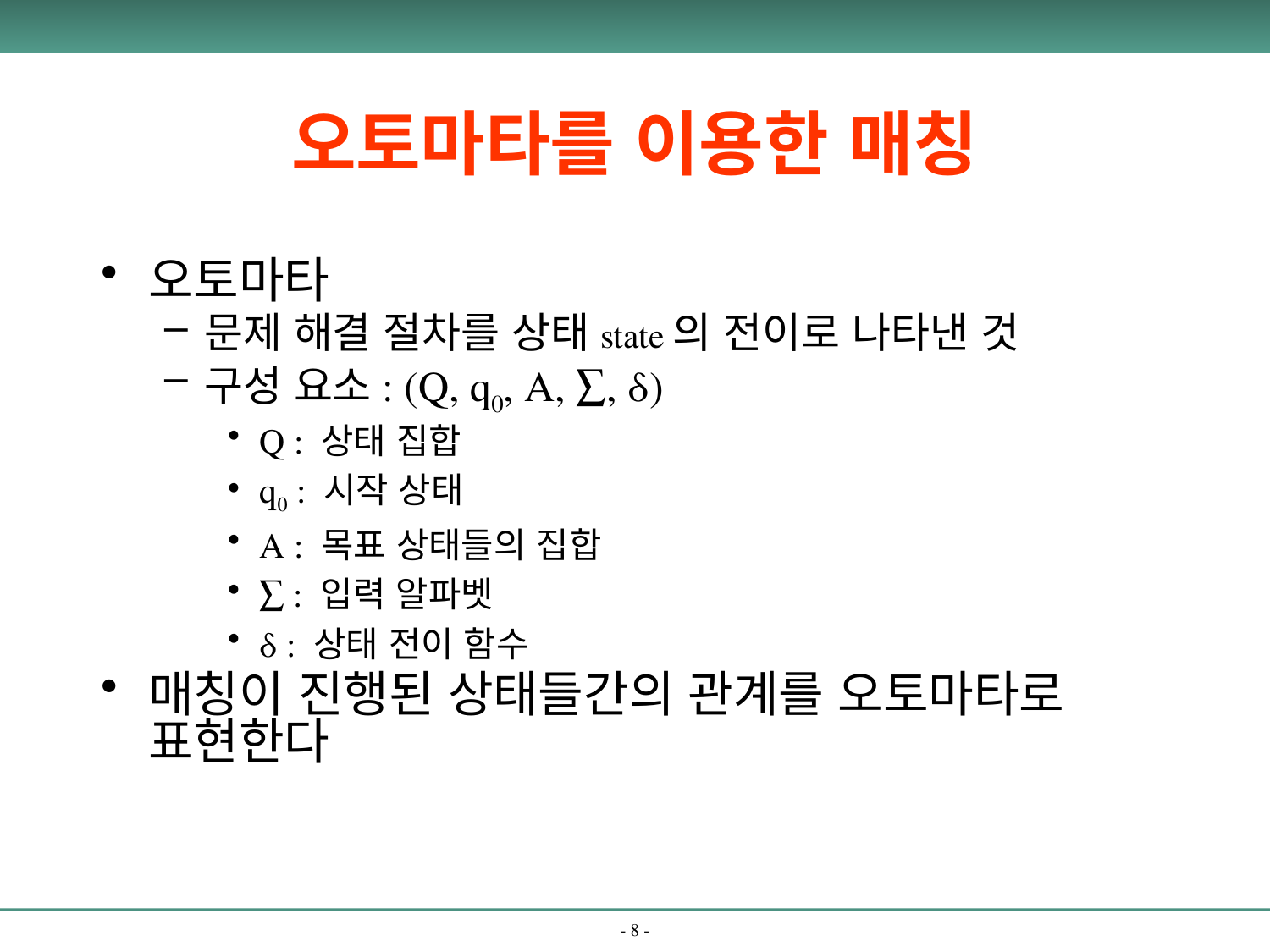

# 오토마타를 이용한 매칭
오토마타
문제 해결 절차를 상태state의 전이로 나타낸 것
구성 요소: (Q, q0, A, ∑, δ)
Q : 상태 집합
q0 : 시작 상태
A : 목표 상태들의 집합
∑ : 입력 알파벳
δ : 상태 전이 함수
매칭이 진행된 상태들간의 관계를 오토마타로 표현한다